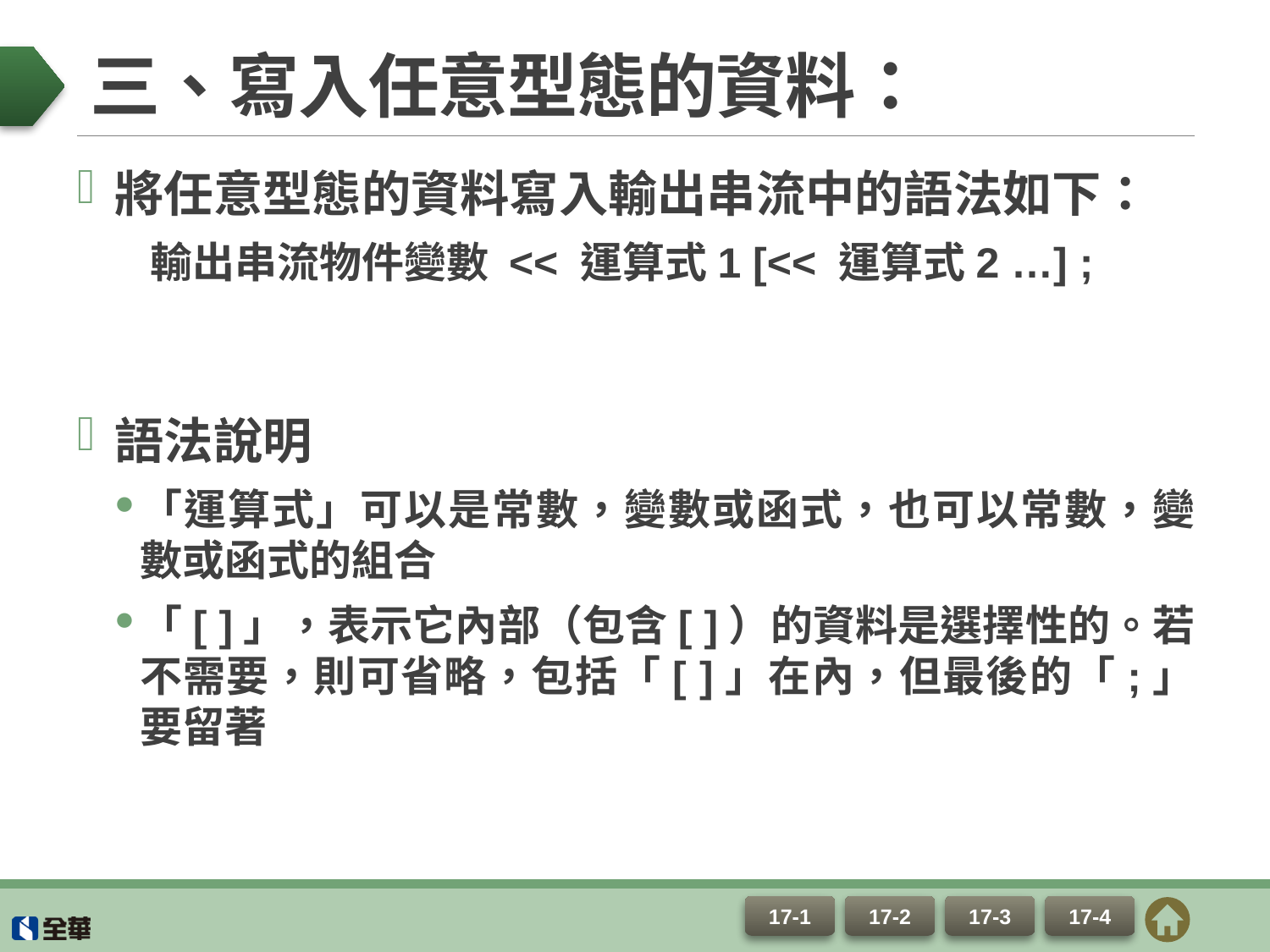

# 三、寫入任意型態的資料：
將任意型態的資料寫入輸出串流中的語法如下：
    輸出串流物件變數 << 運算式1 [<< 運算式2 …] ;

語法說明
「運算式」可以是常數，變數或函式，也可以常數，變數或函式的組合
「[ ]」，表示它內部（包含[ ]）的資料是選擇性的。若不需要，則可省略，包括「[ ]」在內，但最後的「;」要留著